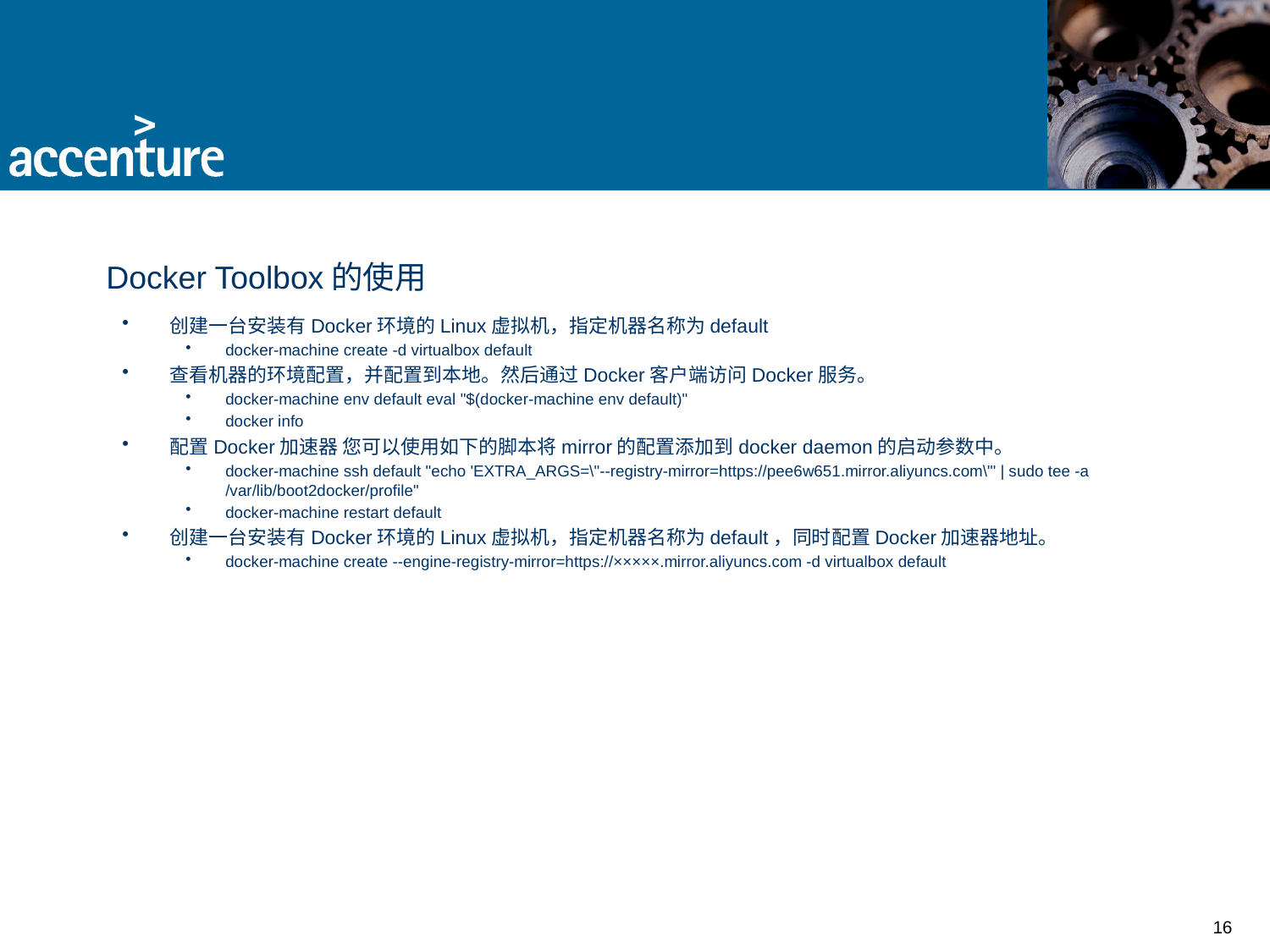

#
Docker Toolbox的使用

创建一台安装有Docker环境的Linux虚拟机，指定机器名称为default
docker-machine create -d virtualbox default
查看机器的环境配置，并配置到本地。然后通过Docker客户端访问Docker服务。
docker-machine env default eval "$(docker-machine env default)"
docker info
配置Docker加速器 您可以使用如下的脚本将mirror的配置添加到docker daemon的启动参数中。
docker-machine ssh default "echo 'EXTRA_ARGS=\"--registry-mirror=https://pee6w651.mirror.aliyuncs.com\"' | sudo tee -a /var/lib/boot2docker/profile"
docker-machine restart default
创建一台安装有Docker环境的Linux虚拟机，指定机器名称为default，同时配置Docker加速器地址。
docker-machine create --engine-registry-mirror=https://×××××.mirror.aliyuncs.com -d virtualbox default

16